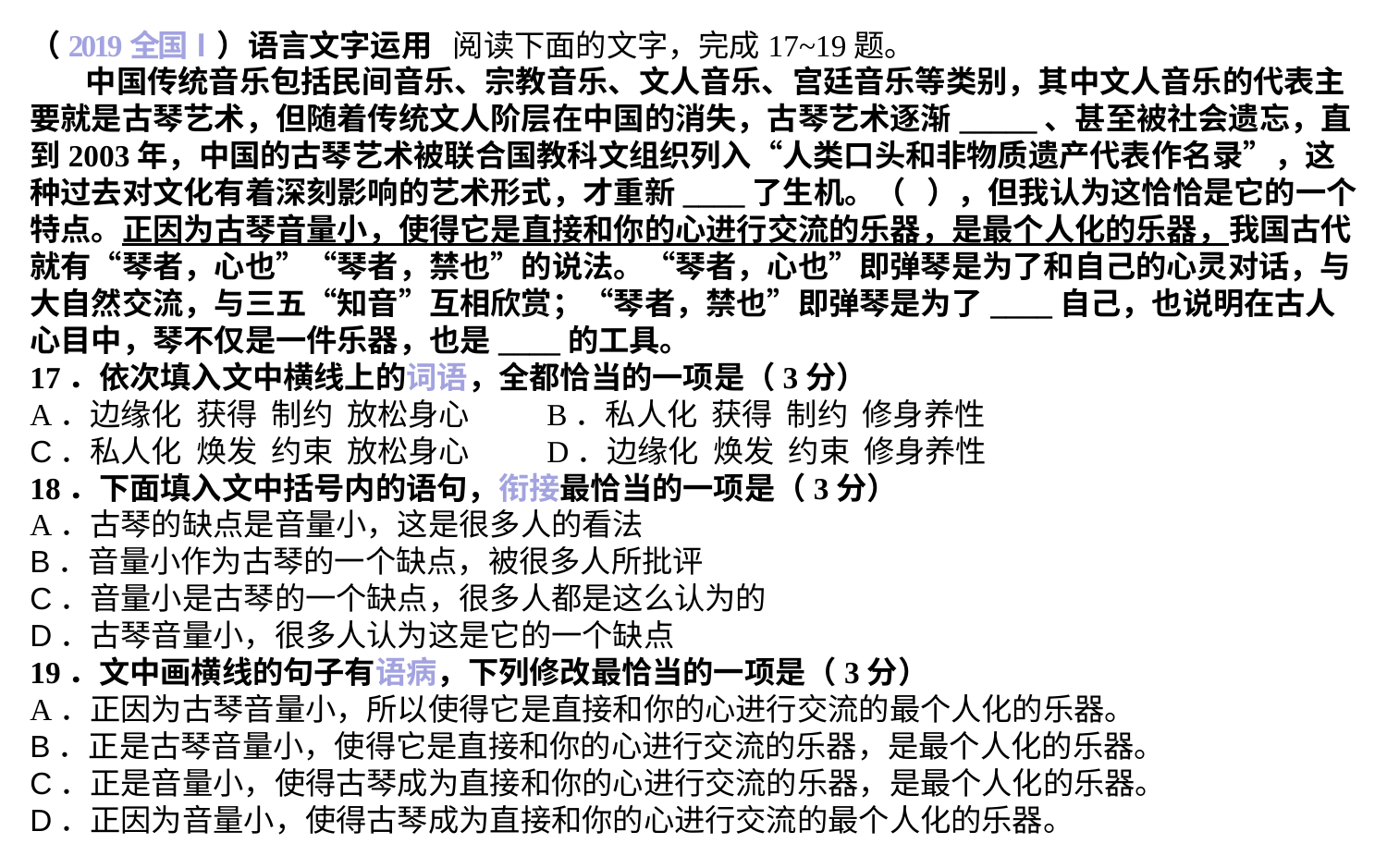

（2019全国Ⅰ）语言文字运用   阅读下面的文字，完成17~19题。
       中国传统音乐包括民间音乐、宗教音乐、文人音乐、宫廷音乐等类别，其中文人音乐的代表主要就是古琴艺术，但随着传统文人阶层在中国的消失，古琴艺术逐渐_____、甚至被社会遗忘，直到2003年，中国的古琴艺术被联合国教科文组织列入“人类口头和非物质遗产代表作名录”，这种过去对文化有着深刻影响的艺术形式，才重新____了生机。（   ），但我认为这恰恰是它的一个特点。正因为古琴音量小，使得它是直接和你的心进行交流的乐器，是最个人化的乐器，我国古代就有“琴者，心也”“琴者，禁也”的说法。“琴者，心也”即弹琴是为了和自己的心灵对话，与大自然交流，与三五“知音”互相欣赏；“琴者，禁也”即弹琴是为了____自己，也说明在古人心目中，琴不仅是一件乐器，也是____的工具。
17．依次填入文中横线上的词语，全都恰当的一项是（3分）
A．边缘化  获得  制约  放松身心          B．私人化  获得  制约  修身养性C．私人化  焕发  约束  放松身心          D．边缘化  焕发  约束  修身养性
18．下面填入文中括号内的语句，衔接最恰当的一项是（3分）
A．古琴的缺点是音量小，这是很多人的看法B．音量小作为古琴的一个缺点，被很多人所批评C．音量小是古琴的一个缺点，很多人都是这么认为的D．古琴音量小，很多人认为这是它的一个缺点
19．文中画横线的句子有语病，下列修改最恰当的一项是（3分）
A．正因为古琴音量小，所以使得它是直接和你的心进行交流的最个人化的乐器。B．正是古琴音量小，使得它是直接和你的心进行交流的乐器，是最个人化的乐器。C．正是音量小，使得古琴成为直接和你的心进行交流的乐器，是最个人化的乐器。D．正因为音量小，使得古琴成为直接和你的心进行交流的最个人化的乐器。